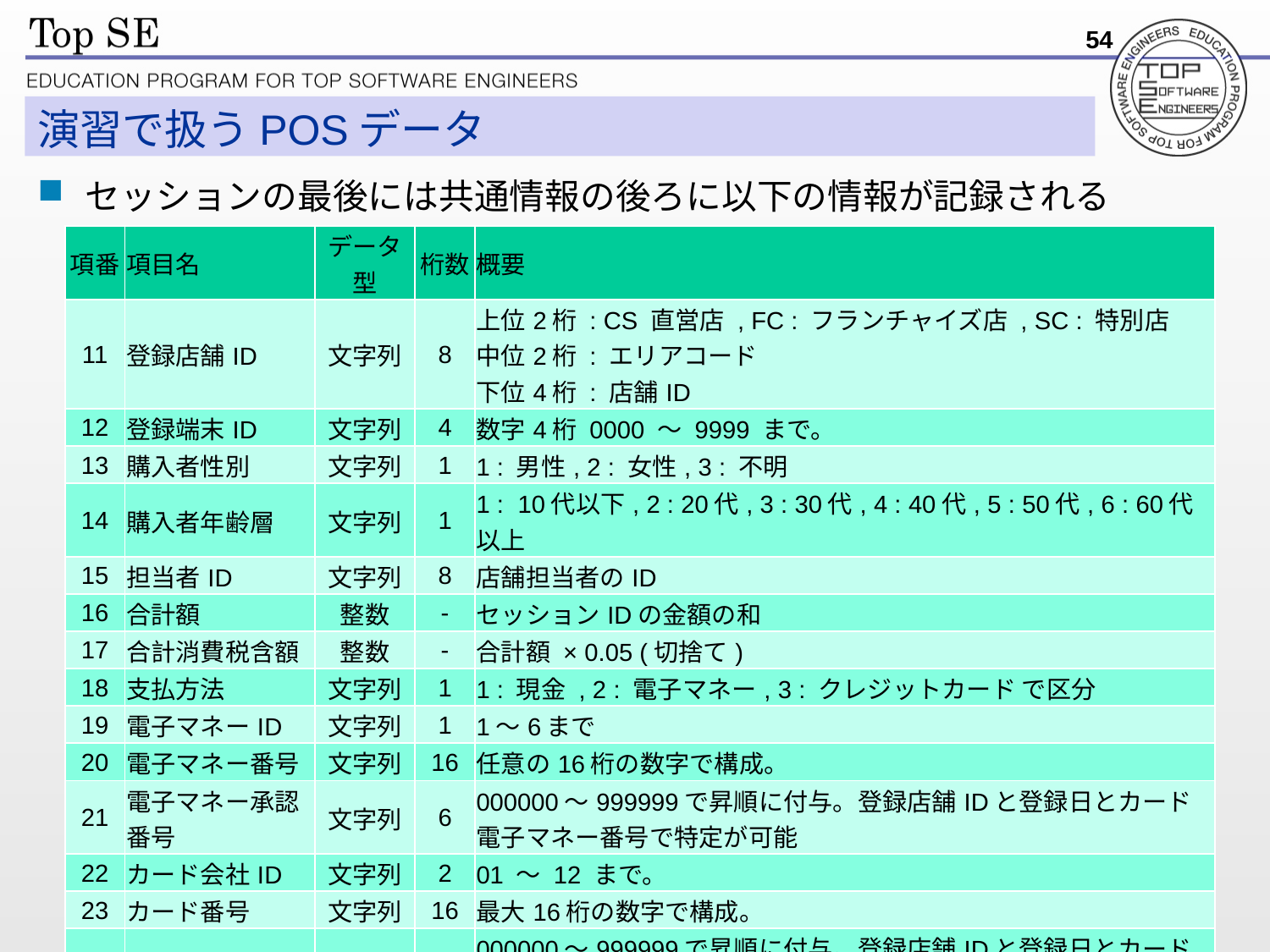

54
# 演習で扱うPOSデータ
セッションの最後には共通情報の後ろに以下の情報が記録される
| 項番 | 項目名 | データ型 | 桁数 | 概要 |
| --- | --- | --- | --- | --- |
| 11 | 登録店舗ID | 文字列 | 8 | 上位2桁 : CS 直営店 , FC : フランチャイズ店 , SC : 特別店 中位2桁 : エリアコード 下位4桁 : 店舗ID |
| 12 | 登録端末ID | 文字列 | 4 | 数字4桁 0000 ～ 9999 まで。 |
| 13 | 購入者性別 | 文字列 | 1 | 1 : 男性, 2 : 女性, 3 : 不明 |
| 14 | 購入者年齢層 | 文字列 | 1 | 1 : 10代以下, 2 : 20代, 3 : 30代, 4 : 40代, 5 : 50代, 6 : 60代以上 |
| 15 | 担当者ID | 文字列 | 8 | 店舗担当者のID |
| 16 | 合計額 | 整数 | - | セッションIDの金額の和 |
| 17 | 合計消費税含額 | 整数 | - | 合計額 × 0.05 (切捨て) |
| 18 | 支払方法 | 文字列 | 1 | 1 : 現金 , 2 : 電子マネー, 3 : クレジットカード で区分 |
| 19 | 電子マネーID | 文字列 | 1 | 1～6まで |
| 20 | 電子マネー番号 | 文字列 | 16 | 任意の16桁の数字で構成。 |
| 21 | 電子マネー承認番号 | 文字列 | 6 | 000000～999999で昇順に付与。登録店舗IDと登録日とカード電子マネー番号で特定が可能 |
| 22 | カード会社ID | 文字列 | 2 | 01 ～ 12 まで。 |
| 23 | カード番号 | 文字列 | 16 | 最大16桁の数字で構成。 |
| 24 | カード承認番号 | 文字列 | 6 | 000000～999999で昇順に付与。登録店舗IDと登録日とカード番号で特定が可能 |
| 25 | イベントID | 文字列 | 1 | 0 : 無し, 1: スポーツ系, 2 : コンサート系, 3 : 祭り系, 4: 教育系, 5 : その他 |
| 26 | 備考 | 文字列 | 64 | 何も無い場合は---とする |